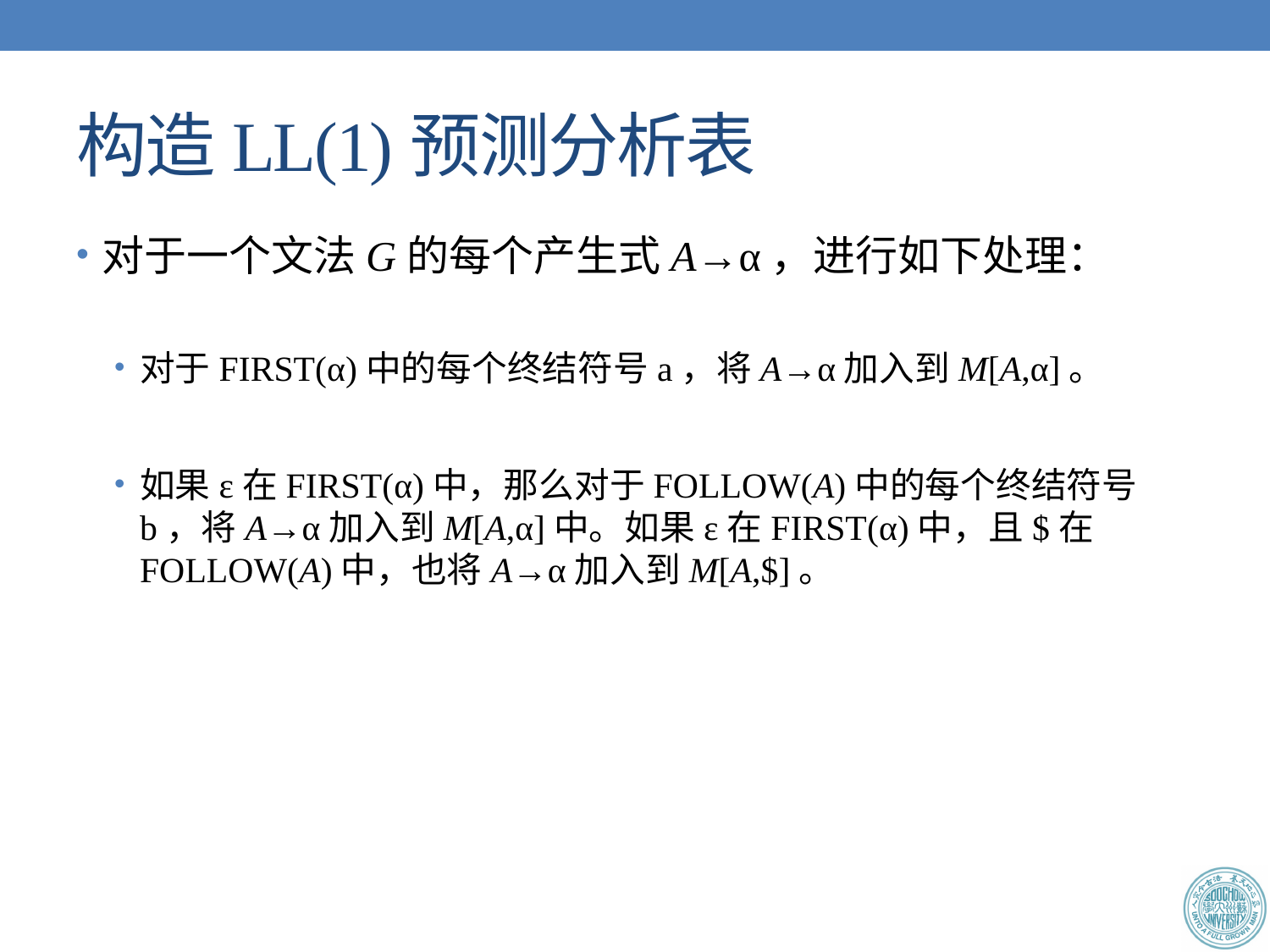

# 构造LL(1)预测分析表
对于一个文法G的每个产生式A→α，进行如下处理：

对于FIRST(α)中的每个终结符号a，将A→α加入到M[A,α]。

如果ε在FIRST(α)中，那么对于FOLLOW(A)中的每个终结符号b，将A→α加入到M[A,α]中。如果ε在FIRST(α)中，且$在FOLLOW(A)中，也将A→α加入到M[A,$]。